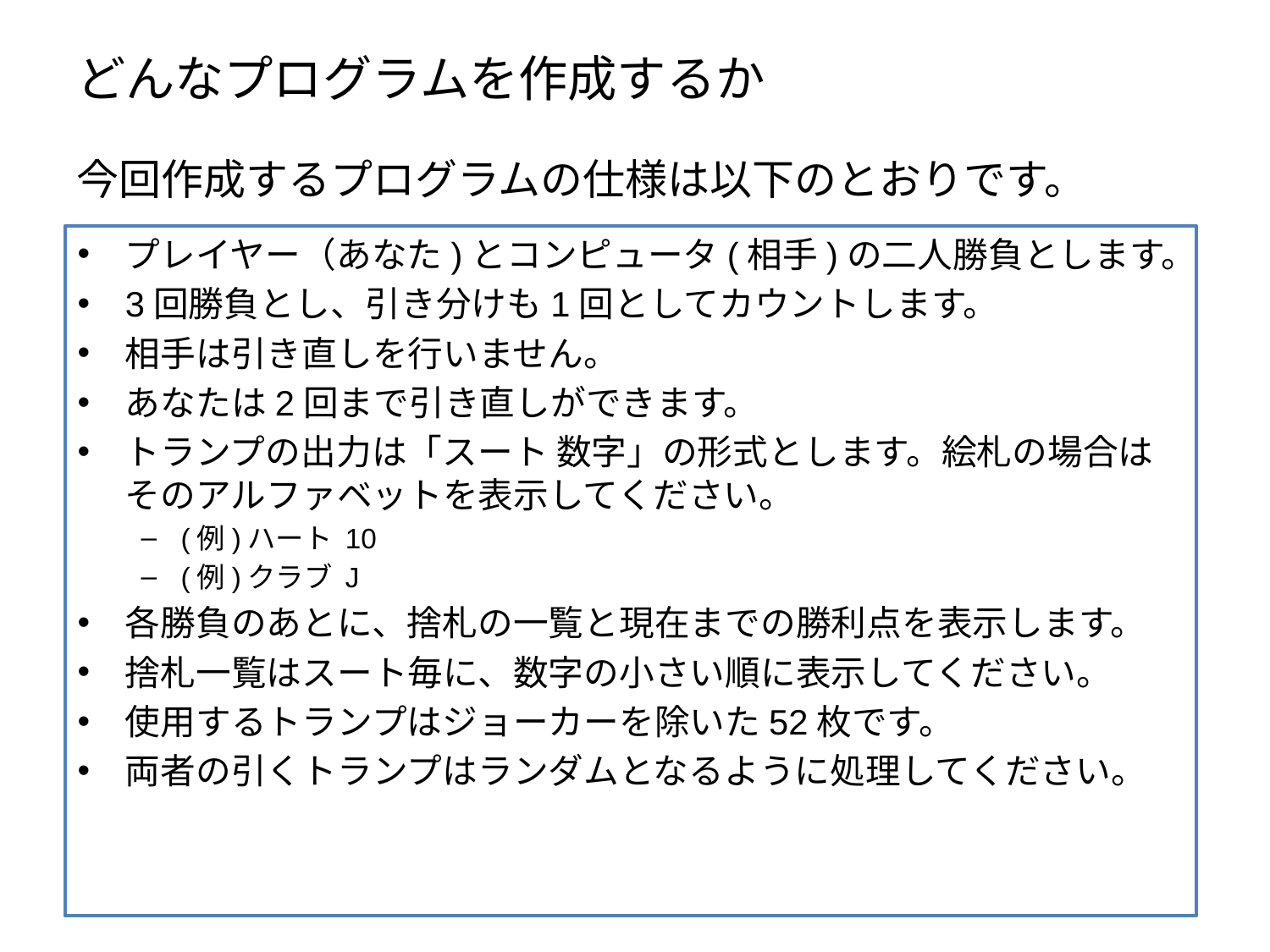

# どんなプログラムを作成するか
今回作成するプログラムの仕様は以下のとおりです。
プレイヤー（あなた)とコンピュータ(相手)の二人勝負とします。
3回勝負とし、引き分けも1回としてカウントします。
相手は引き直しを行いません。
あなたは2回まで引き直しができます。
トランプの出力は「スート 数字」の形式とします。絵札の場合はそのアルファベットを表示してください。
(例)ハート 10
(例)クラブ J
各勝負のあとに、捨札の一覧と現在までの勝利点を表示します。
捨札一覧はスート毎に、数字の小さい順に表示してください。
使用するトランプはジョーカーを除いた52枚です。
両者の引くトランプはランダムとなるように処理してください。